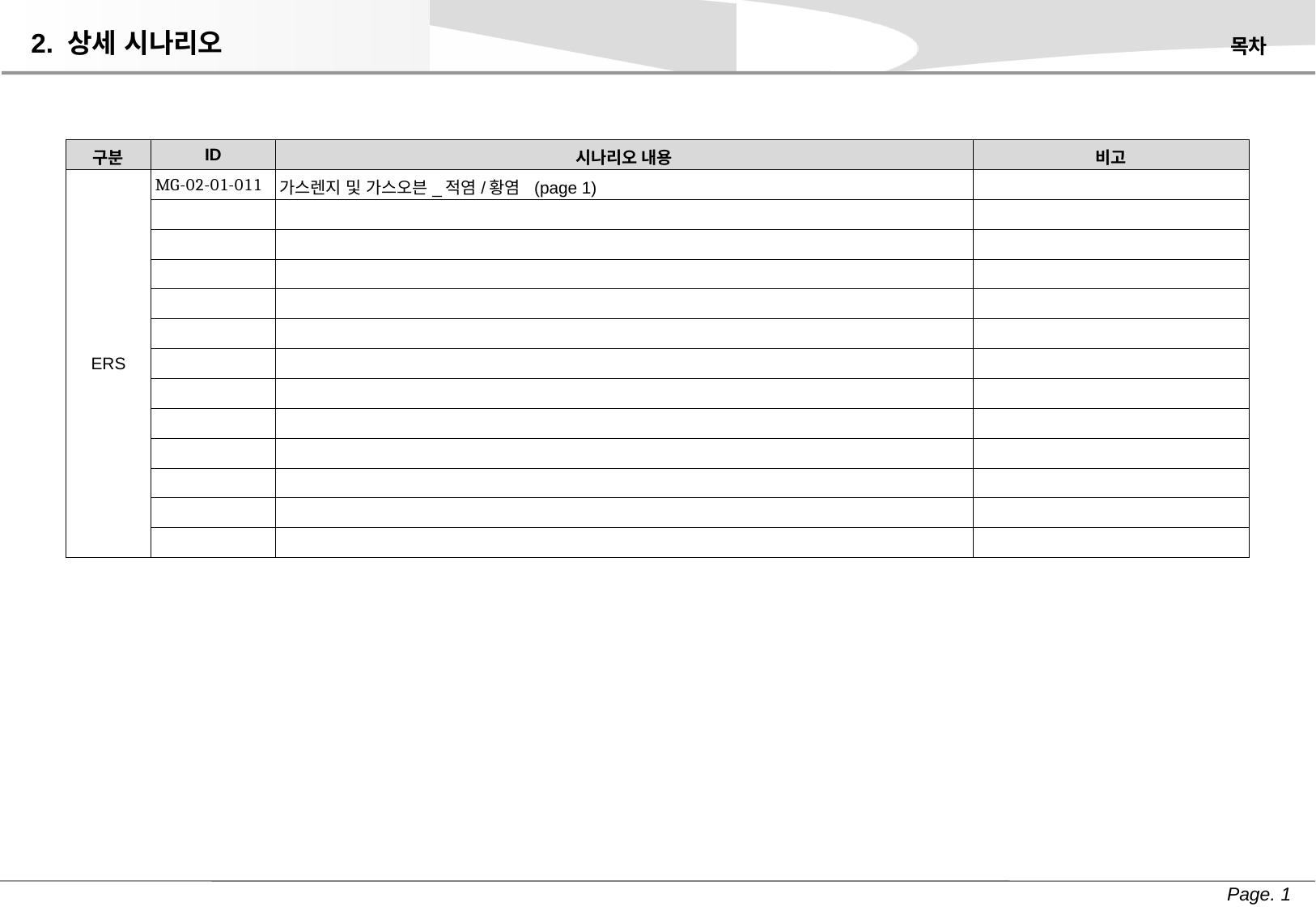

2. 상세 시나리오
목차
| 구분 | ID | 시나리오 내용 | 비고 |
| --- | --- | --- | --- |
| ERS | MG-02-01-011 | 가스렌지 및 가스오븐\_적염/황염 (page 1) |  |
|  |  |  |  |
|  |  |  |  |
|  |  |  |  |
|  |  |  |  |
|  |  |  |  |
|  |  |  |  |
|  |  |  |  |
|  |  |  |  |
|  |  |  |  |
|  |  |  |  |
|  |  |  |  |
|  |  |  |  |